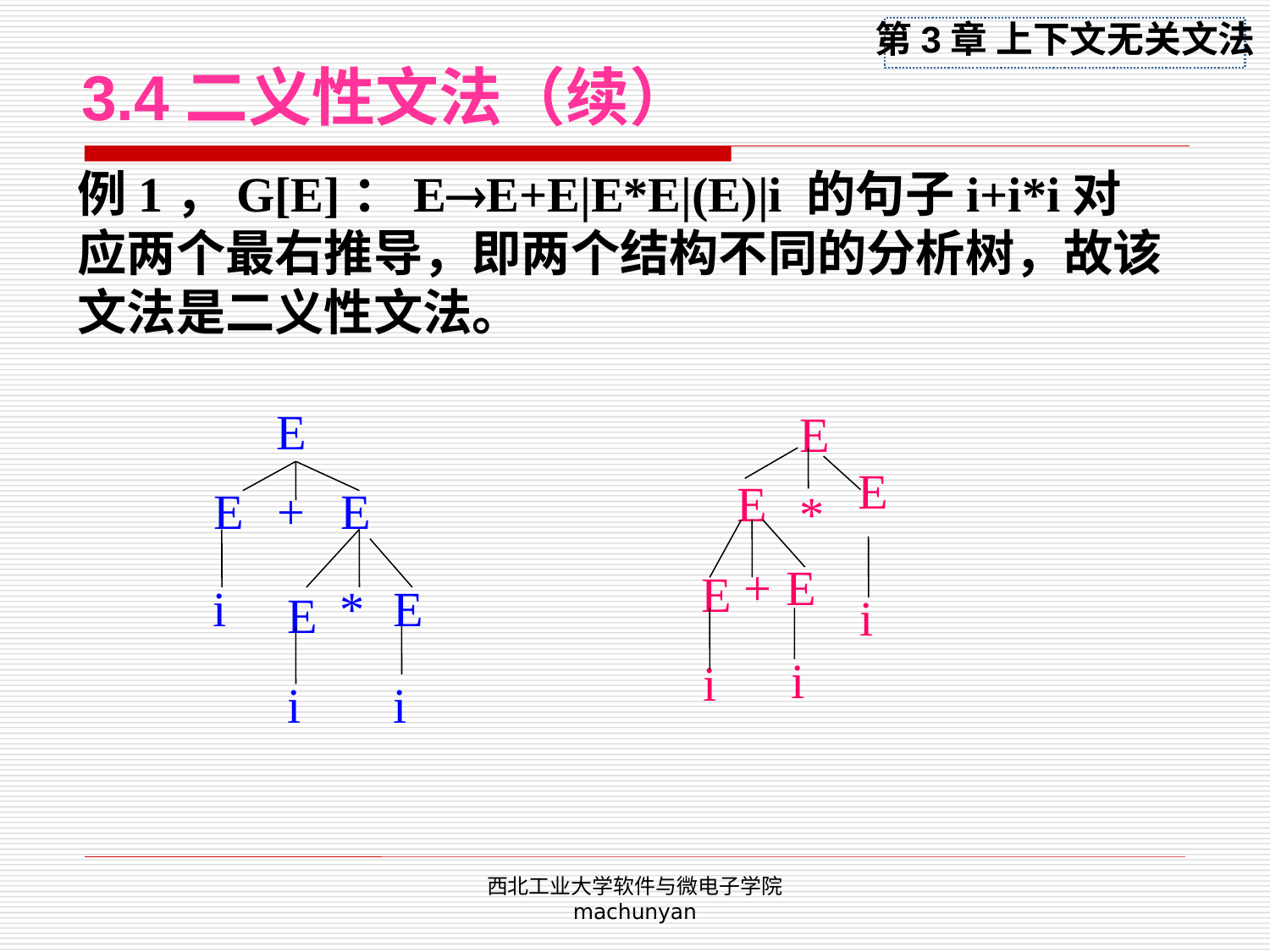

3.4二义性文法（续）
例1，G[E]：E→E+E|E*E|(E)|i 的句子i+i*i对应两个最右推导，即两个结构不同的分析树，故该文法是二义性文法。
E

E
+
E
E

E

E
*

+
E
E

i

*
E
E

i

i

i

i

i

西北工业大学软件与微电子学院 machunyan
72